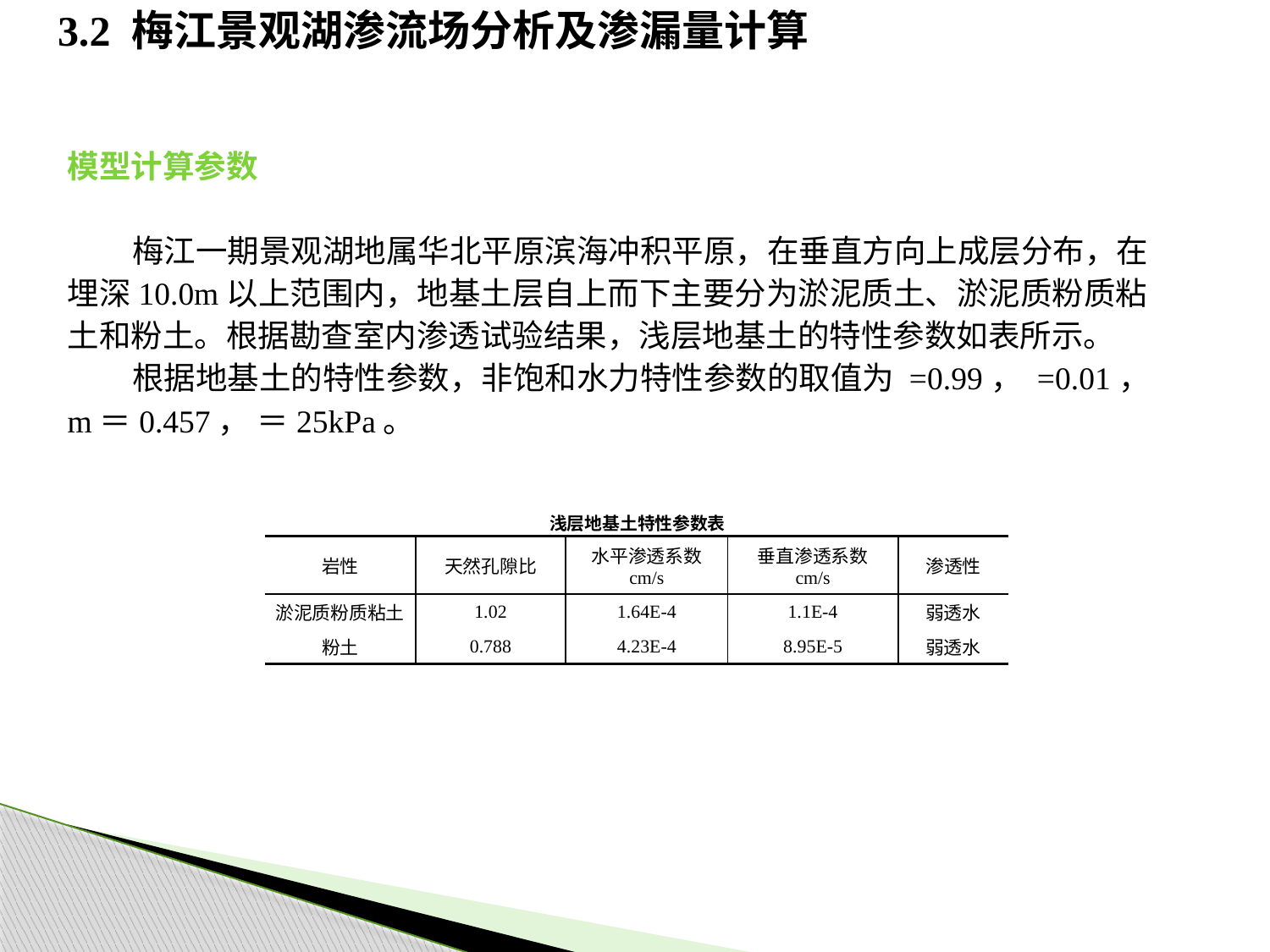

# 3.2 梅江景观湖渗流场分析及渗漏量计算
模型计算参数

        梅江一期景观湖地属华北平原滨海冲积平原，在垂直方向上成层分布，在埋深10.0m以上范围内，地基土层自上而下主要分为淤泥质土、淤泥质粉质粘土和粉土。根据勘查室内渗透试验结果，浅层地基土的特性参数如表所示。
        根据地基土的特性参数，非饱和水力特性参数的取值为 =0.99， =0.01，m＝0.457， ＝25kPa。
浅层地基土特性参数表
| 岩性 | 天然孔隙比 | 水平渗透系数 cm/s | 垂直渗透系数 cm/s | 渗透性 |
| --- | --- | --- | --- | --- |
| 淤泥质粉质粘土 | 1.02 | 1.64E-4 | 1.1E-4 | 弱透水 |
| 粉土 | 0.788 | 4.23E-4 | 8.95E-5 | 弱透水 |